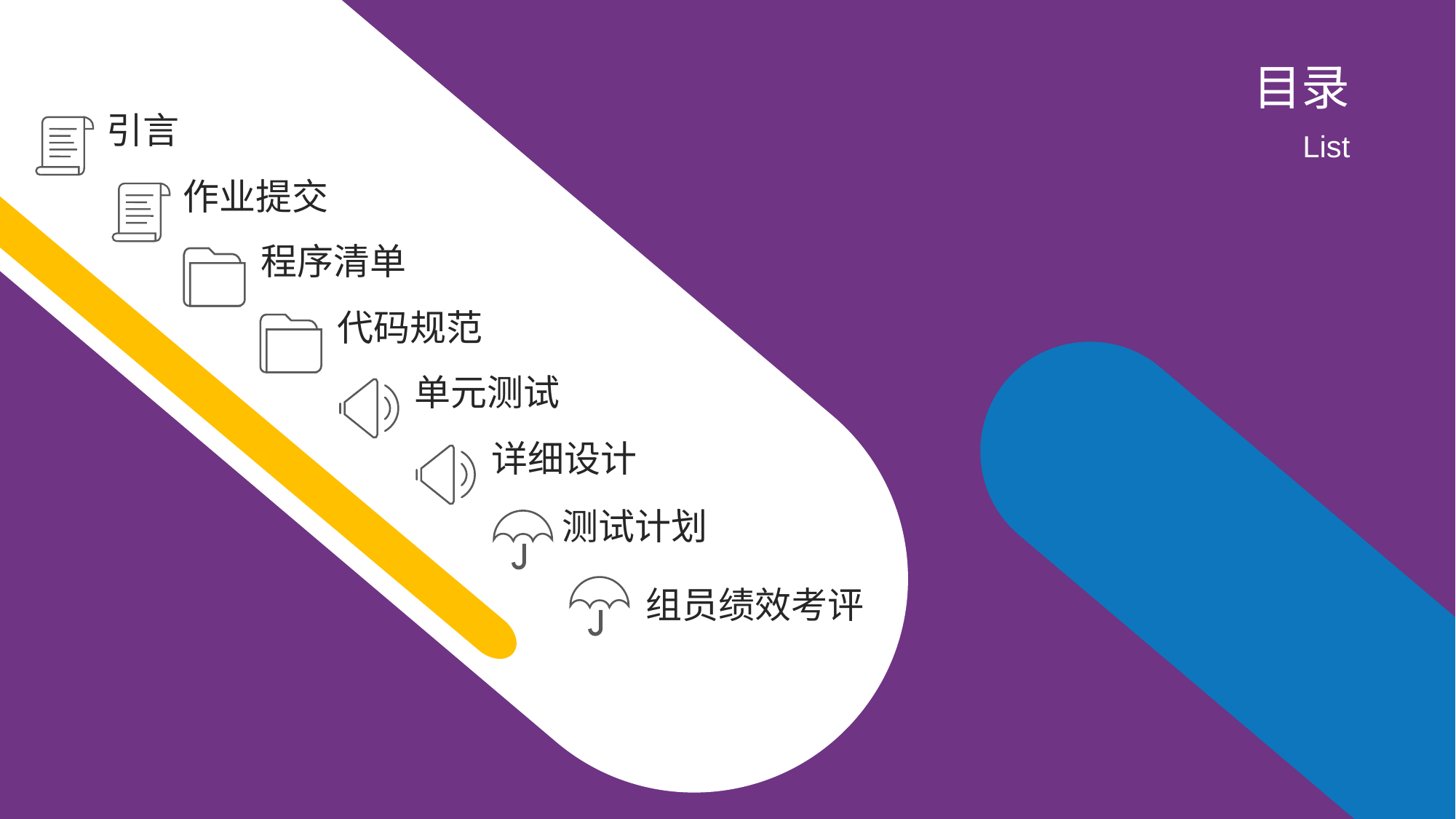

目录
引言

List

作业提交

程序清单

代码规范

单元测试

详细设计

测试计划

组员绩效考评